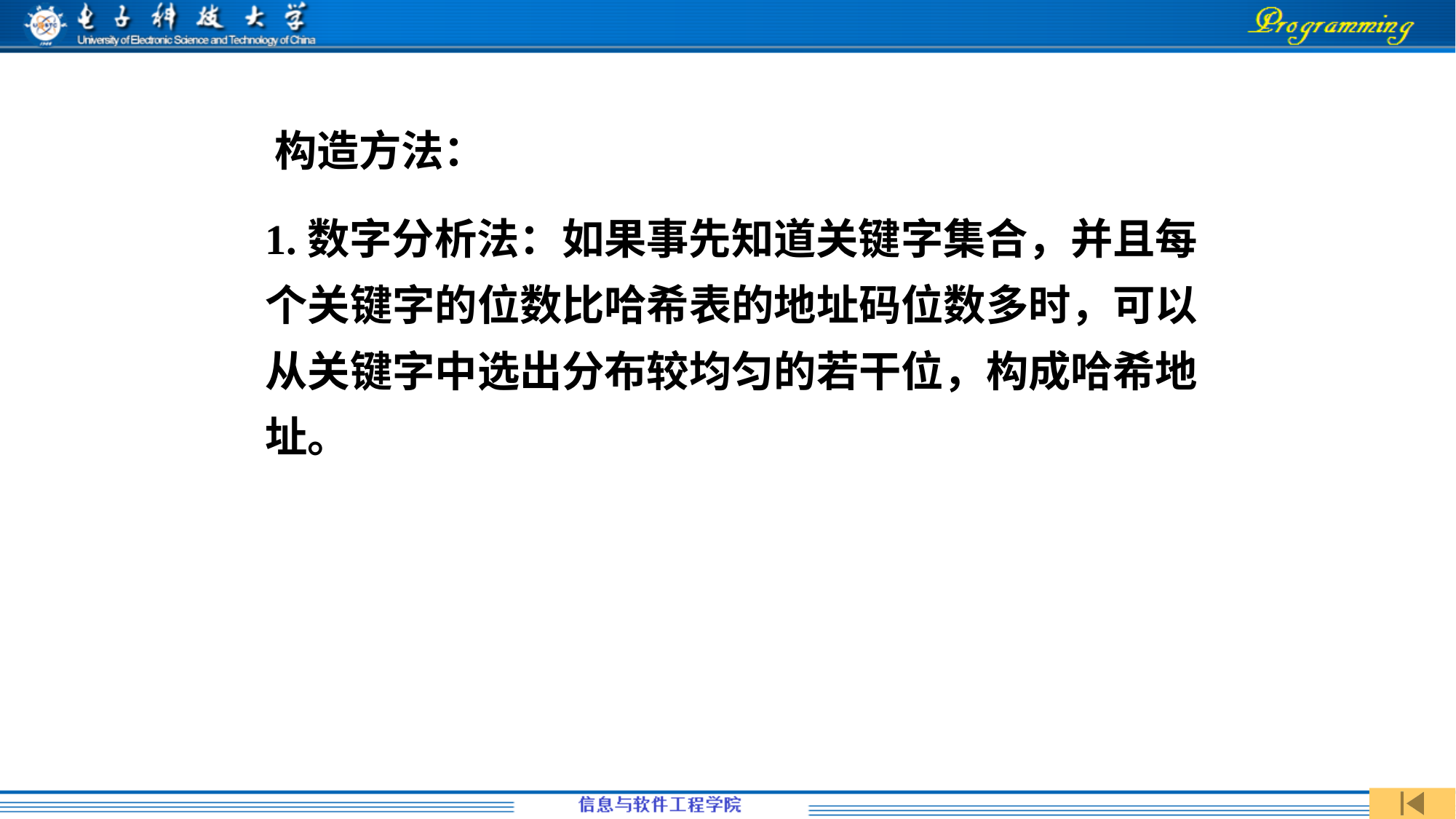

构造方法：
1.数字分析法：如果事先知道关键字集合，并且每个关键字的位数比哈希表的地址码位数多时，可以从关键字中选出分布较均匀的若干位，构成哈希地址。